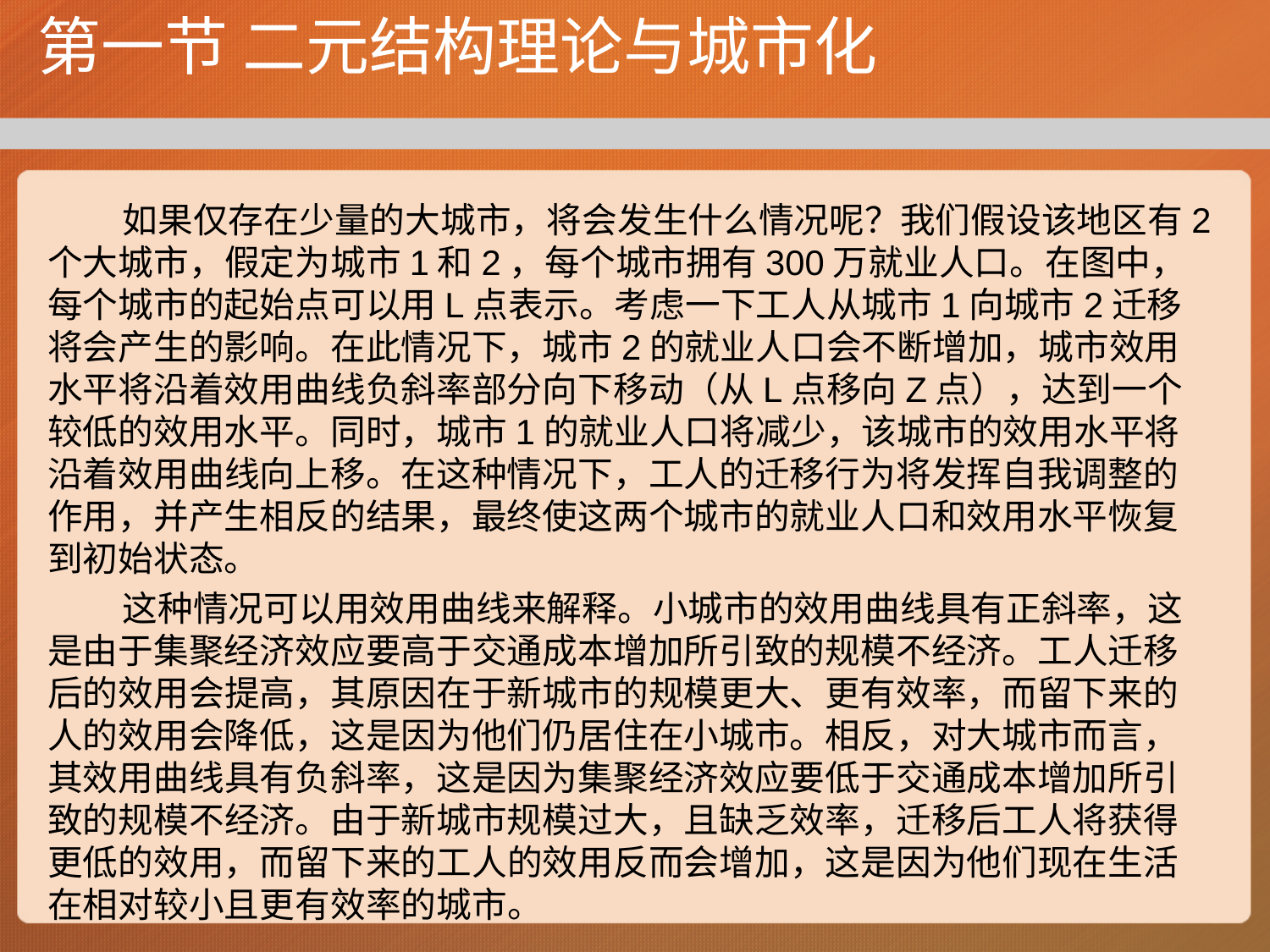

# 第一节 二元结构理论与城市化
如果仅存在少量的大城市，将会发生什么情况呢？我们假设该地区有2个大城市，假定为城市1和2，每个城市拥有300万就业人口。在图中，每个城市的起始点可以用L点表示。考虑一下工人从城市1向城市2迁移将会产生的影响。在此情况下，城市2的就业人口会不断增加，城市效用水平将沿着效用曲线负斜率部分向下移动（从L点移向Z点），达到一个较低的效用水平。同时，城市1的就业人口将减少，该城市的效用水平将沿着效用曲线向上移。在这种情况下，工人的迁移行为将发挥自我调整的作用，并产生相反的结果，最终使这两个城市的就业人口和效用水平恢复到初始状态。
这种情况可以用效用曲线来解释。小城市的效用曲线具有正斜率，这是由于集聚经济效应要高于交通成本增加所引致的规模不经济。工人迁移后的效用会提高，其原因在于新城市的规模更大、更有效率，而留下来的人的效用会降低，这是因为他们仍居住在小城市。相反，对大城市而言，其效用曲线具有负斜率，这是因为集聚经济效应要低于交通成本增加所引致的规模不经济。由于新城市规模过大，且缺乏效率，迁移后工人将获得更低的效用，而留下来的工人的效用反而会增加，这是因为他们现在生活在相对较小且更有效率的城市。